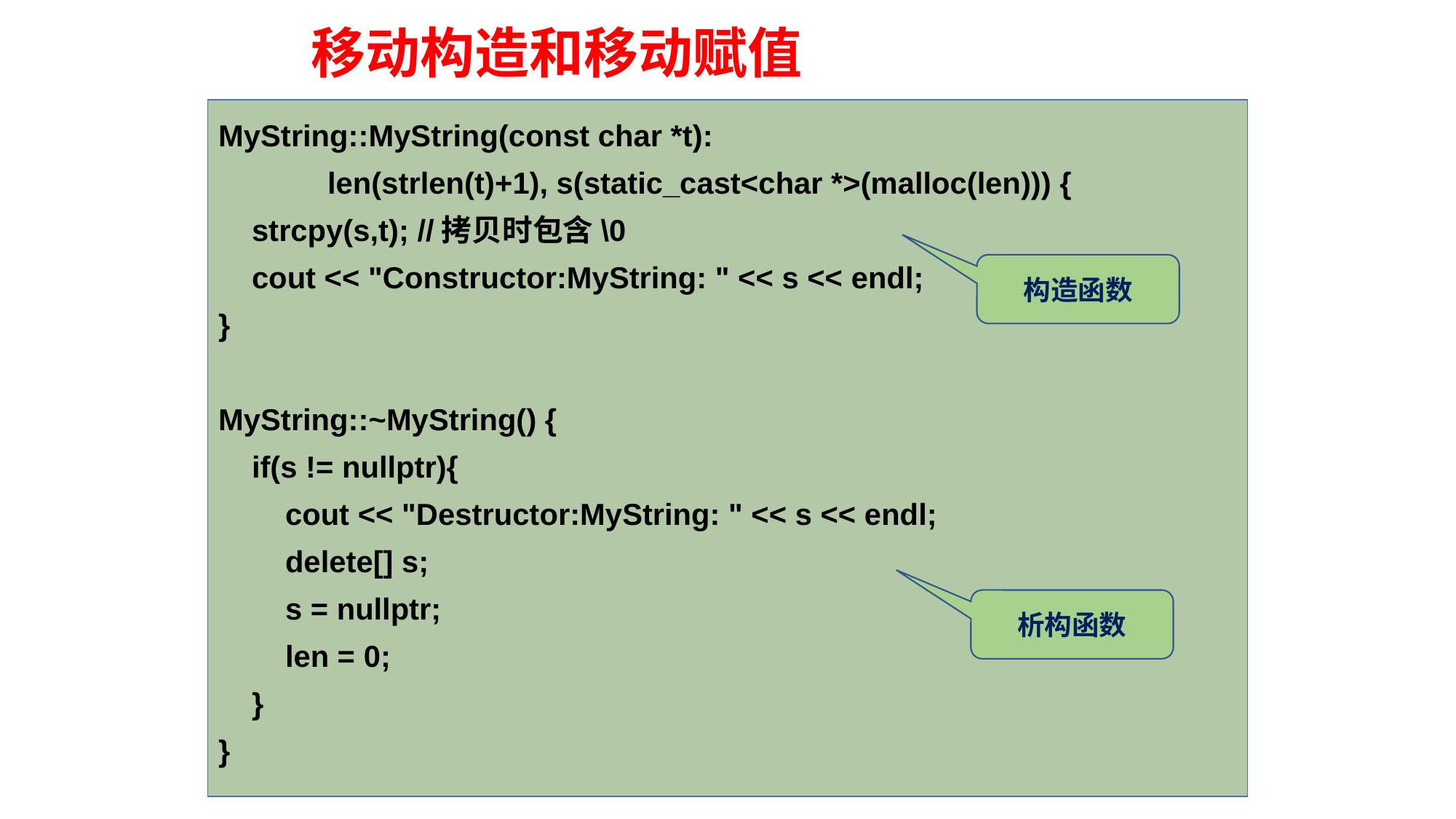

# 移动构造和移动赋值
MyString::MyString(const char *t):
	len(strlen(t)+1), s(static_cast<char *>(malloc(len))) {
    strcpy(s,t); //拷贝时包含\0
    cout << "Constructor:MyString: " << s << endl;
}

MyString::~MyString() {
    if(s != nullptr){
        cout << "Destructor:MyString: " << s << endl;
        delete[] s;
        s = nullptr;
        len = 0;
    }
}
构造函数
析构函数